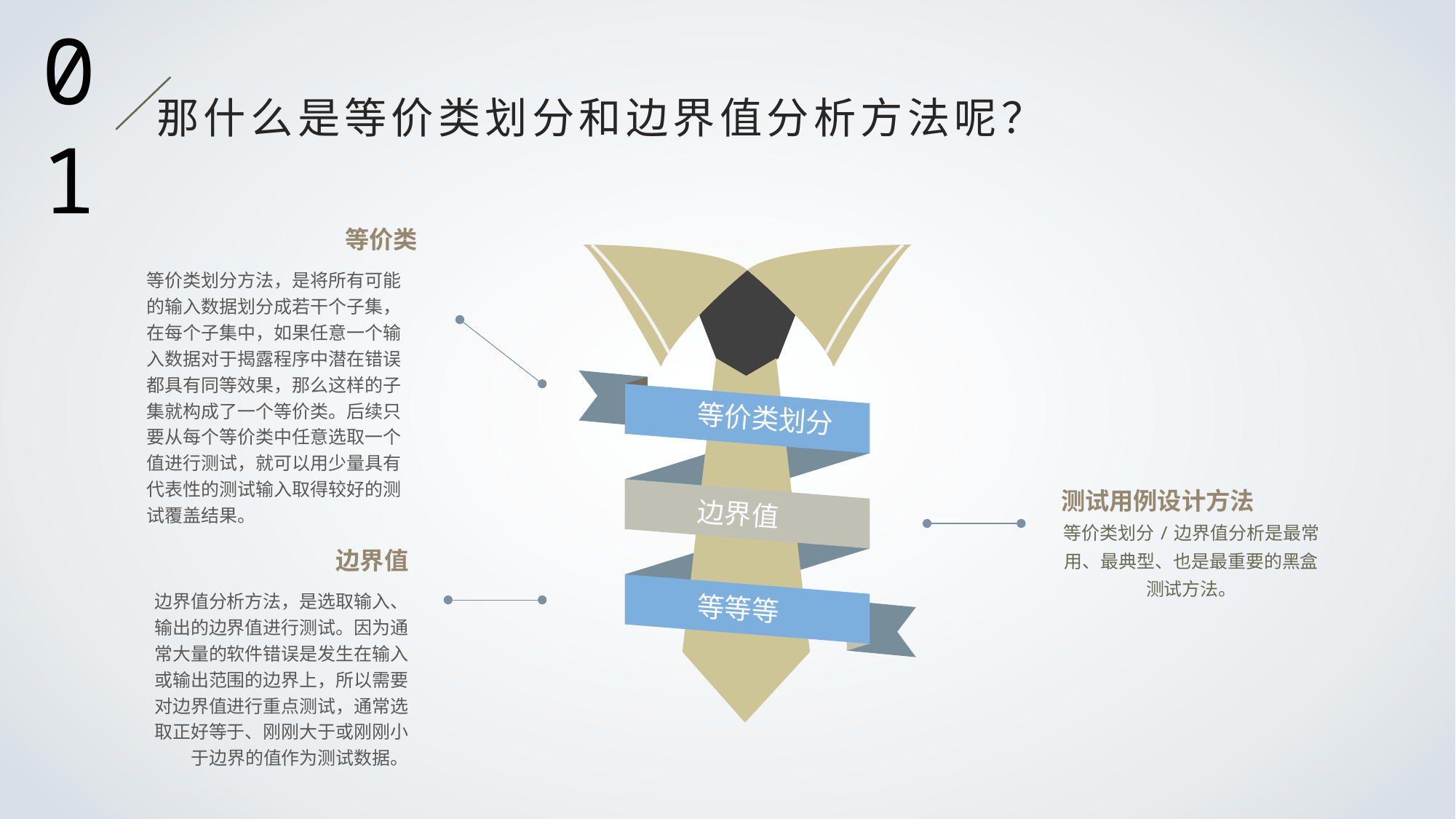

01
那什么是等价类划分和边界值分析方法呢？
等价类

等价类划分方法，是将所有可能的输入数据划分成若干个子集，在每个子集中，如果任意一个输入数据对于揭露程序中潜在错误都具有同等效果，那么这样的子集就构成了一个等价类。后续只要从每个等价类中任意选取一个值进行测试，就可以用少量具有代表性的测试输入取得较好的测试覆盖结果。

等价类划分

测试用例设计方法

边界值

等价类划分/边界值分析是最常用、最典型、也是最重要的黑盒测试方法。
边界值

等等等
边界值分析方法，是选取输入、输出的边界值进行测试。因为通常大量的软件错误是发生在输入或输出范围的边界上，所以需要对边界值进行重点测试，通常选取正好等于、刚刚大于或刚刚小于边界的值作为测试数据。